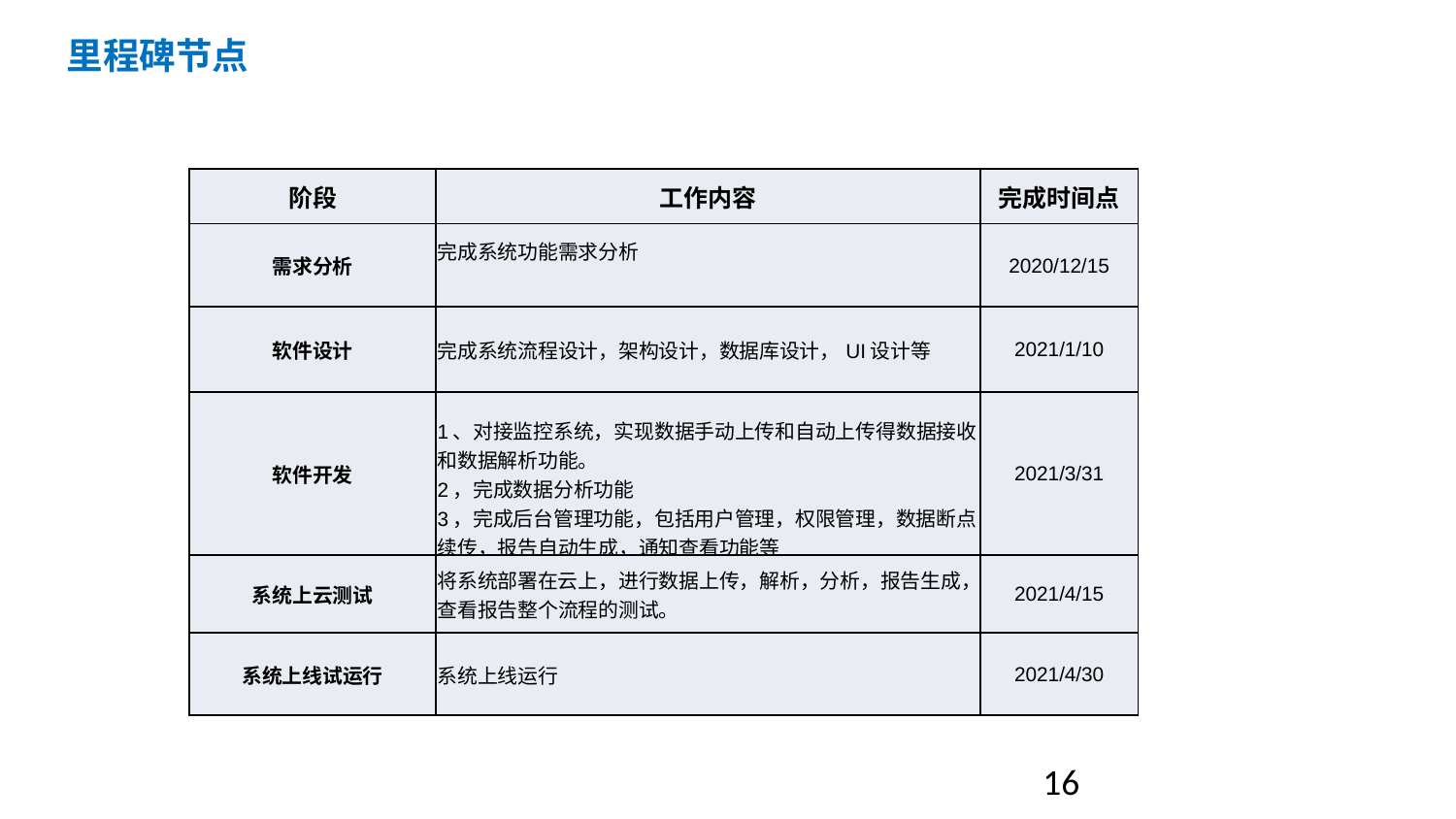

目 录
里程碑节点
| 阶段 | 工作内容 | 完成时间点 |
| --- | --- | --- |
| 需求分析 | 完成系统功能需求分析 | 2020/12/15 |
| 软件设计 | 完成系统流程设计，架构设计，数据库设计，UI设计等 | 2021/1/10 |
| 软件开发 | 1、对接监控系统，实现数据手动上传和自动上传得数据接收和数据解析功能。 2，完成数据分析功能 3，完成后台管理功能，包括用户管理，权限管理，数据断点续传，报告自动生成，通知查看功能等 | 2021/3/31 |
| 系统上云测试 | 将系统部署在云上，进行数据上传，解析，分析，报告生成，查看报告整个流程的测试。 | 2021/4/15 |
| 系统上线试运行 | 系统上线运行 | 2021/4/30 |
16